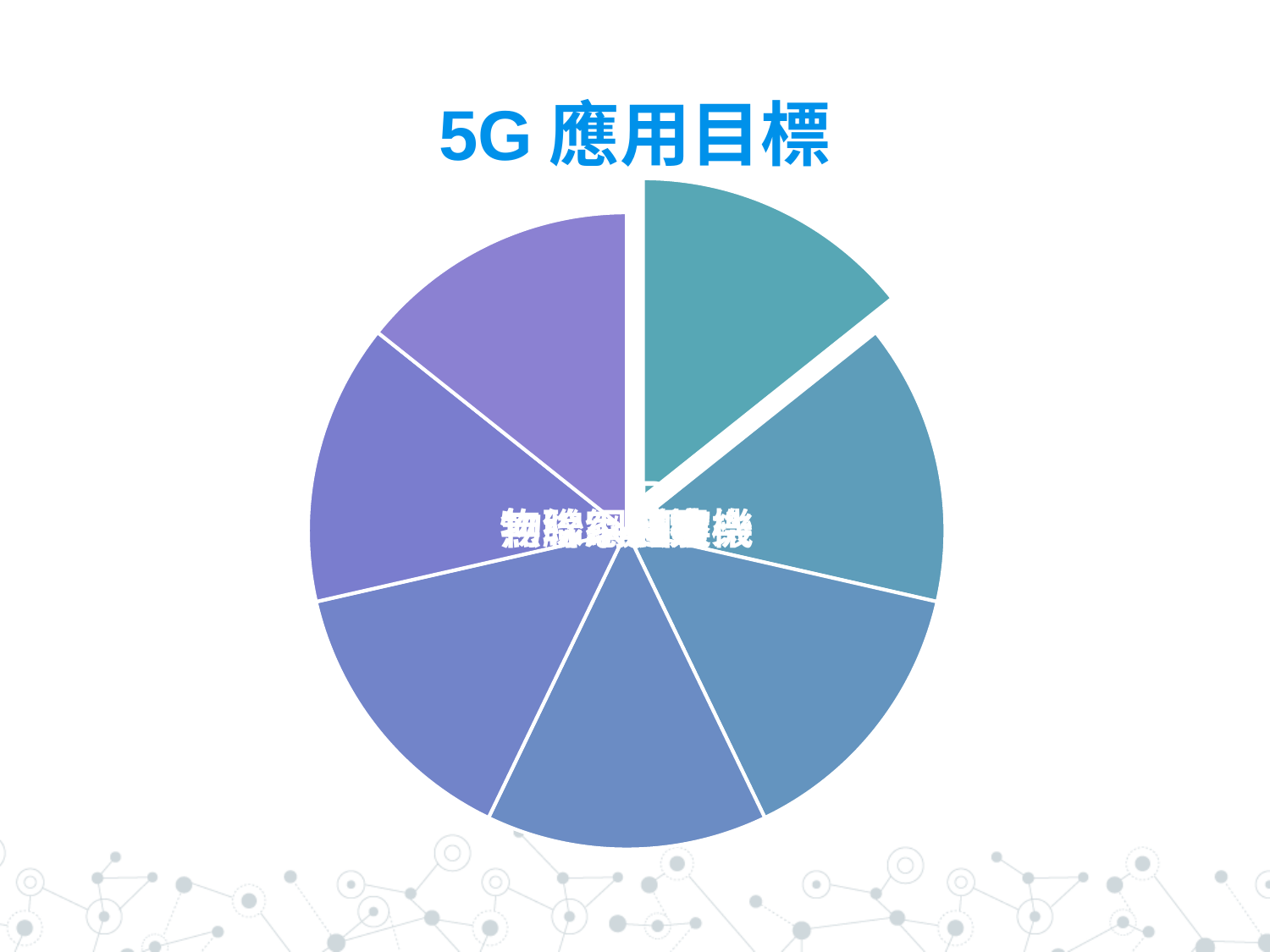

# 5G應用目標
雲 VR/AR
無線醫療
智慧製造
車聯網
智慧城市
無線家庭娛樂
物聯網無人機